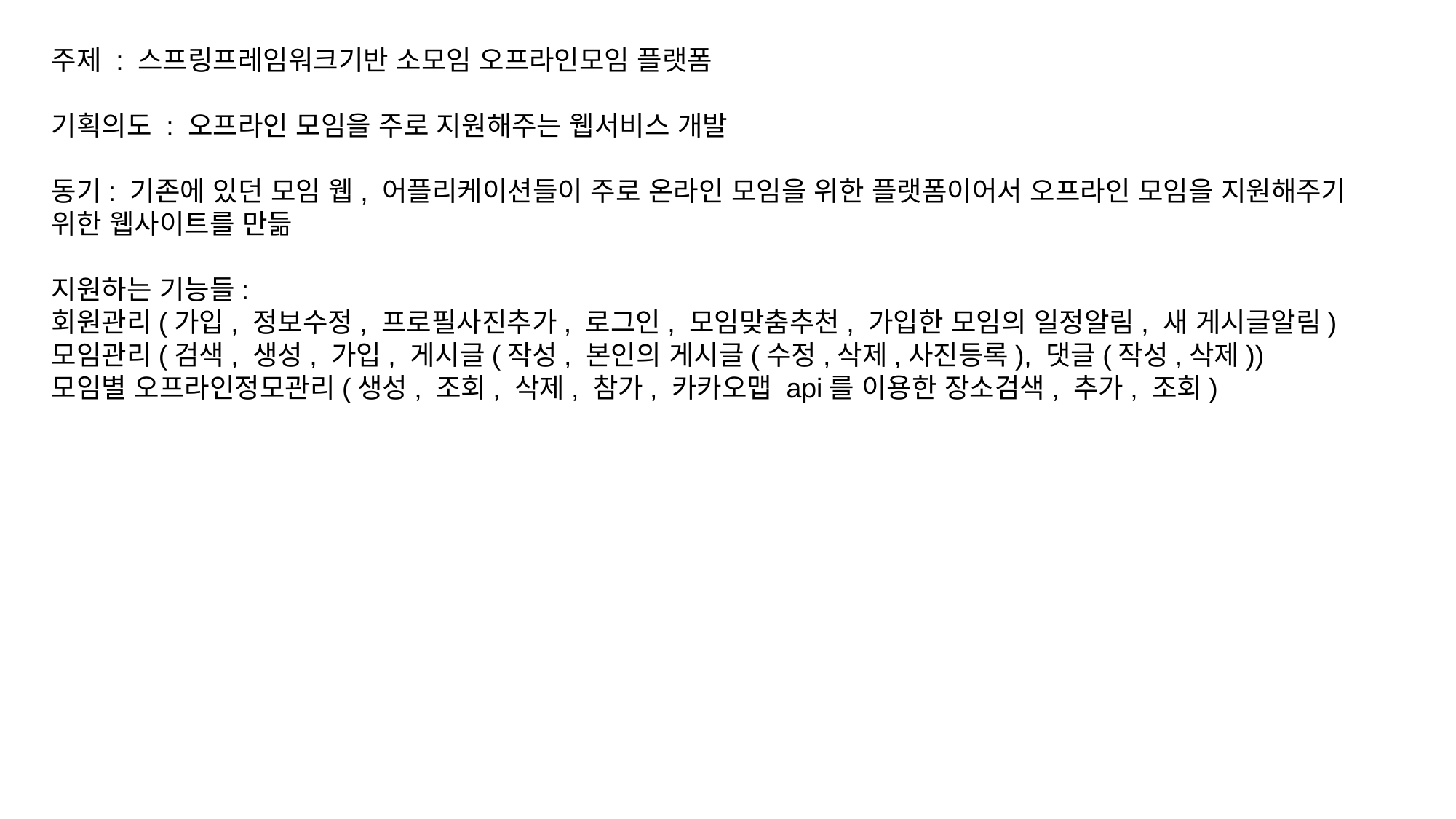

주제 : 스프링프레임워크기반 소모임 오프라인모임 플랫폼

기획의도 : 오프라인 모임을 주로 지원해주는 웹서비스 개발

동기: 기존에 있던 모임 웹, 어플리케이션들이 주로 온라인 모임을 위한 플랫폼이어서 오프라인 모임을 지원해주기 위한 웹사이트를 만듦

지원하는 기능들:
회원관리(가입, 정보수정, 프로필사진추가, 로그인, 모임맞춤추천, 가입한 모임의 일정알림, 새 게시글알림)
모임관리(검색, 생성, 가입, 게시글(작성, 본인의 게시글(수정,삭제,사진등록), 댓글(작성,삭제))
모임별 오프라인정모관리(생성, 조회, 삭제, 참가, 카카오맵 api를 이용한 장소검색, 추가, 조회)